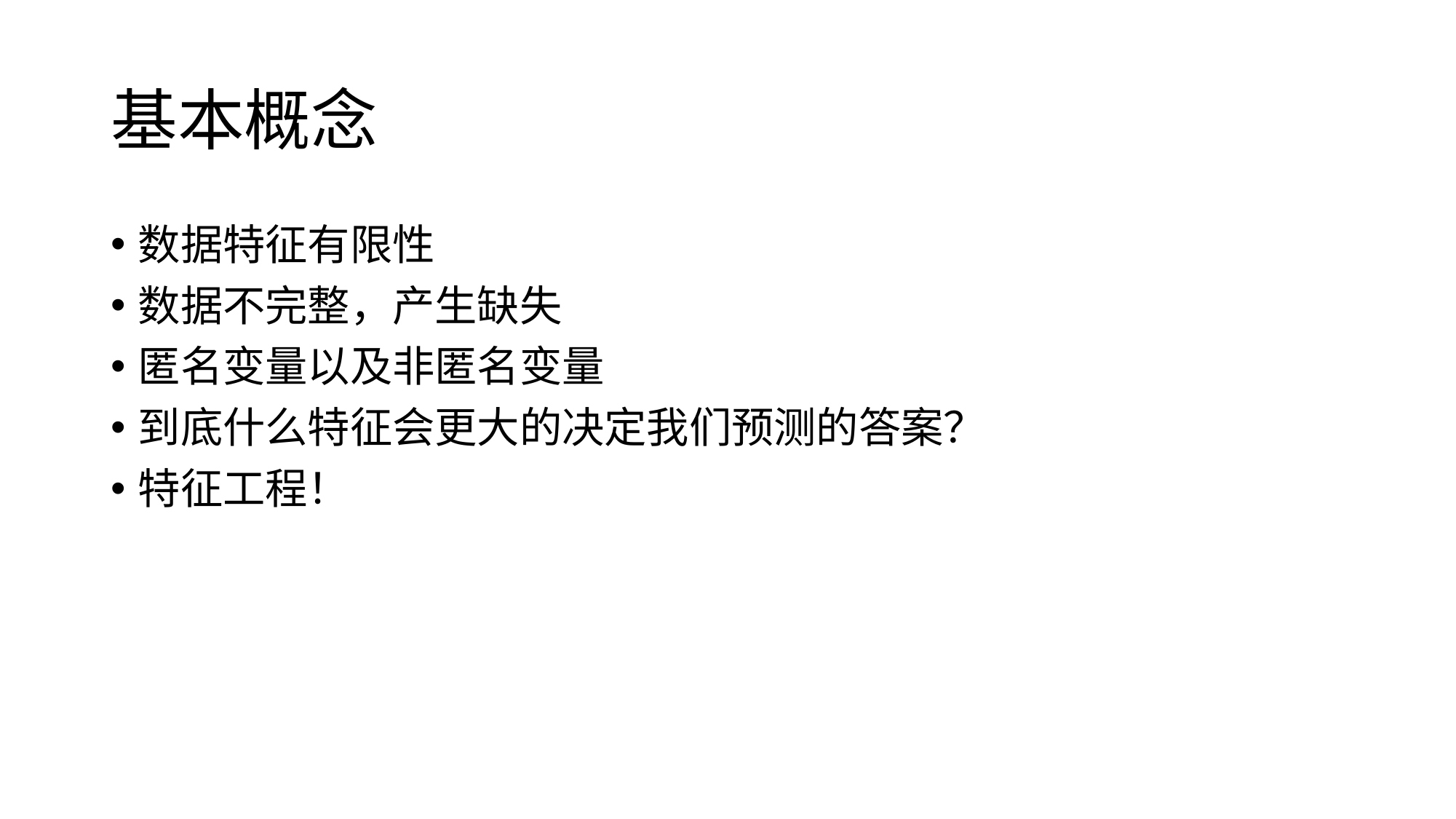

# 基本概念
数据特征有限性
数据不完整，产生缺失
匿名变量以及非匿名变量
到底什么特征会更大的决定我们预测的答案？
特征工程！